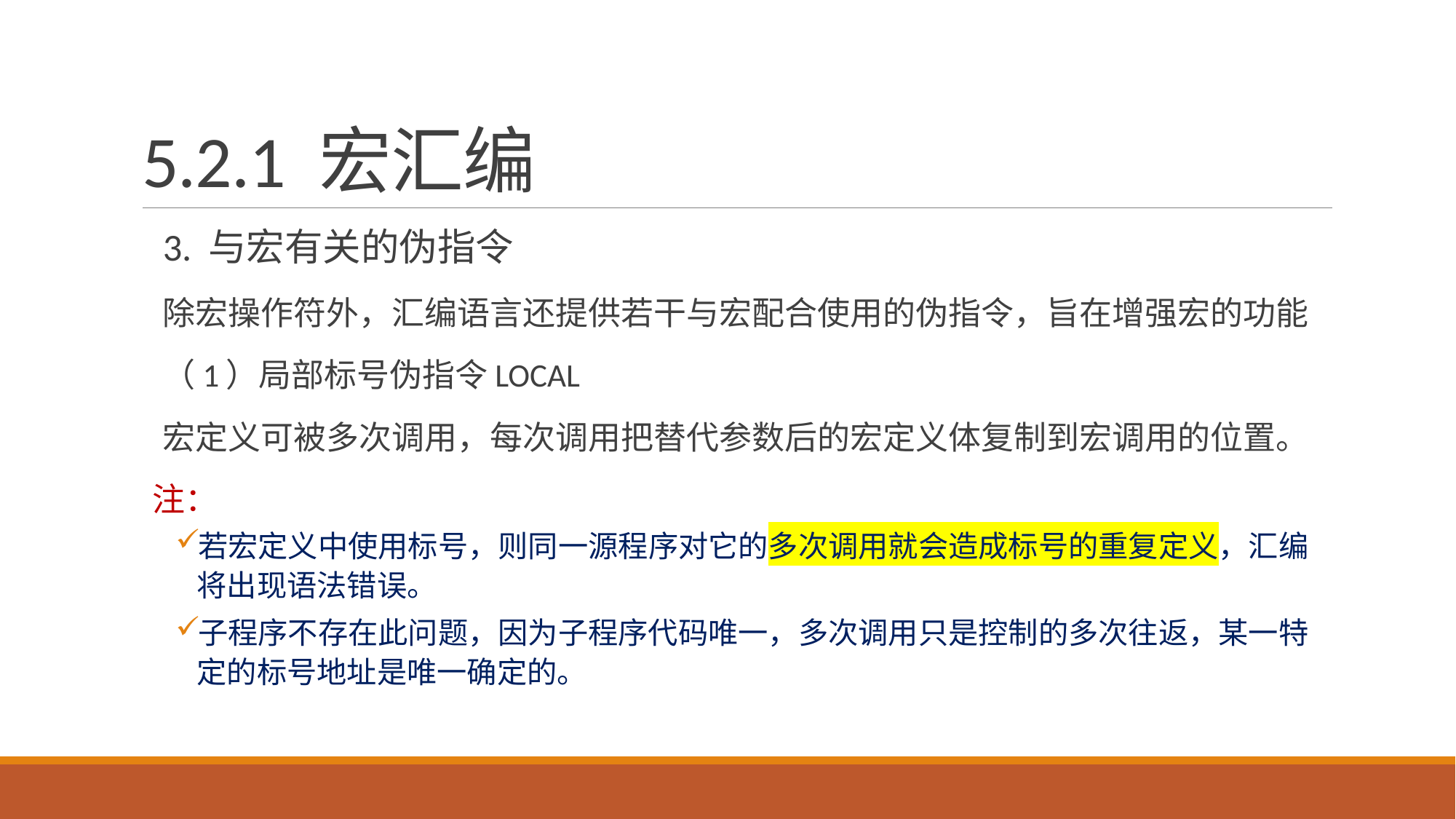

# 5.2.1 宏汇编
3. 与宏有关的伪指令
除宏操作符外，汇编语言还提供若干与宏配合使用的伪指令，旨在增强宏的功能
（1）局部标号伪指令LOCAL
宏定义可被多次调用，每次调用把替代参数后的宏定义体复制到宏调用的位置。
注：
若宏定义中使用标号，则同一源程序对它的多次调用就会造成标号的重复定义，汇编将出现语法错误。
子程序不存在此问题，因为子程序代码唯一，多次调用只是控制的多次往返，某一特定的标号地址是唯一确定的。